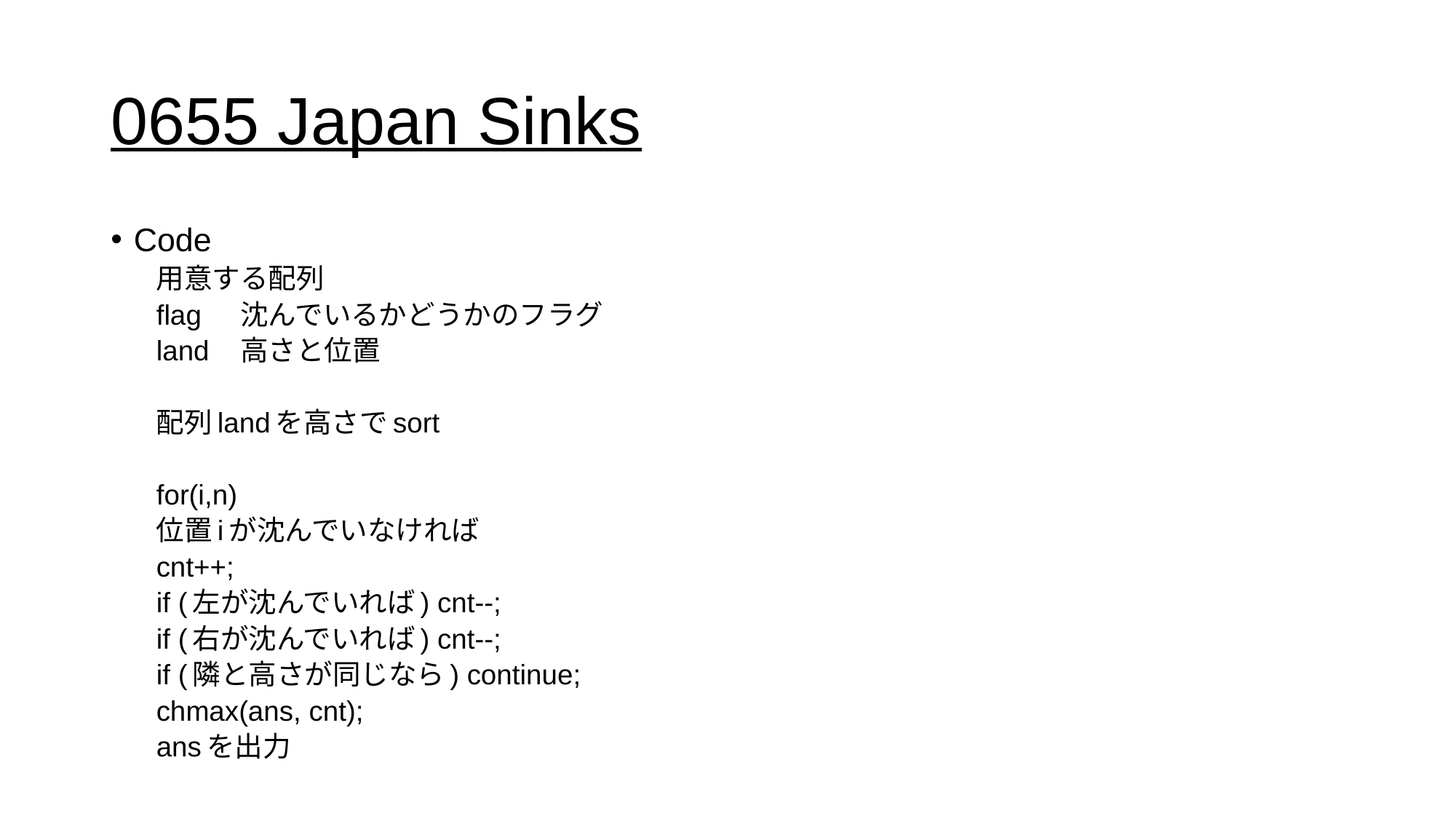

# 0655 Japan Sinks
Code
用意する配列
flag	沈んでいるかどうかのフラグ
land	高さと位置

配列landを高さでsort

for(i,n)
	位置iが沈んでいなければ
	cnt++;
	if (左が沈んでいれば) cnt--;
	if (右が沈んでいれば) cnt--;
	if (隣と高さが同じなら) continue;
	chmax(ans, cnt);
ansを出力